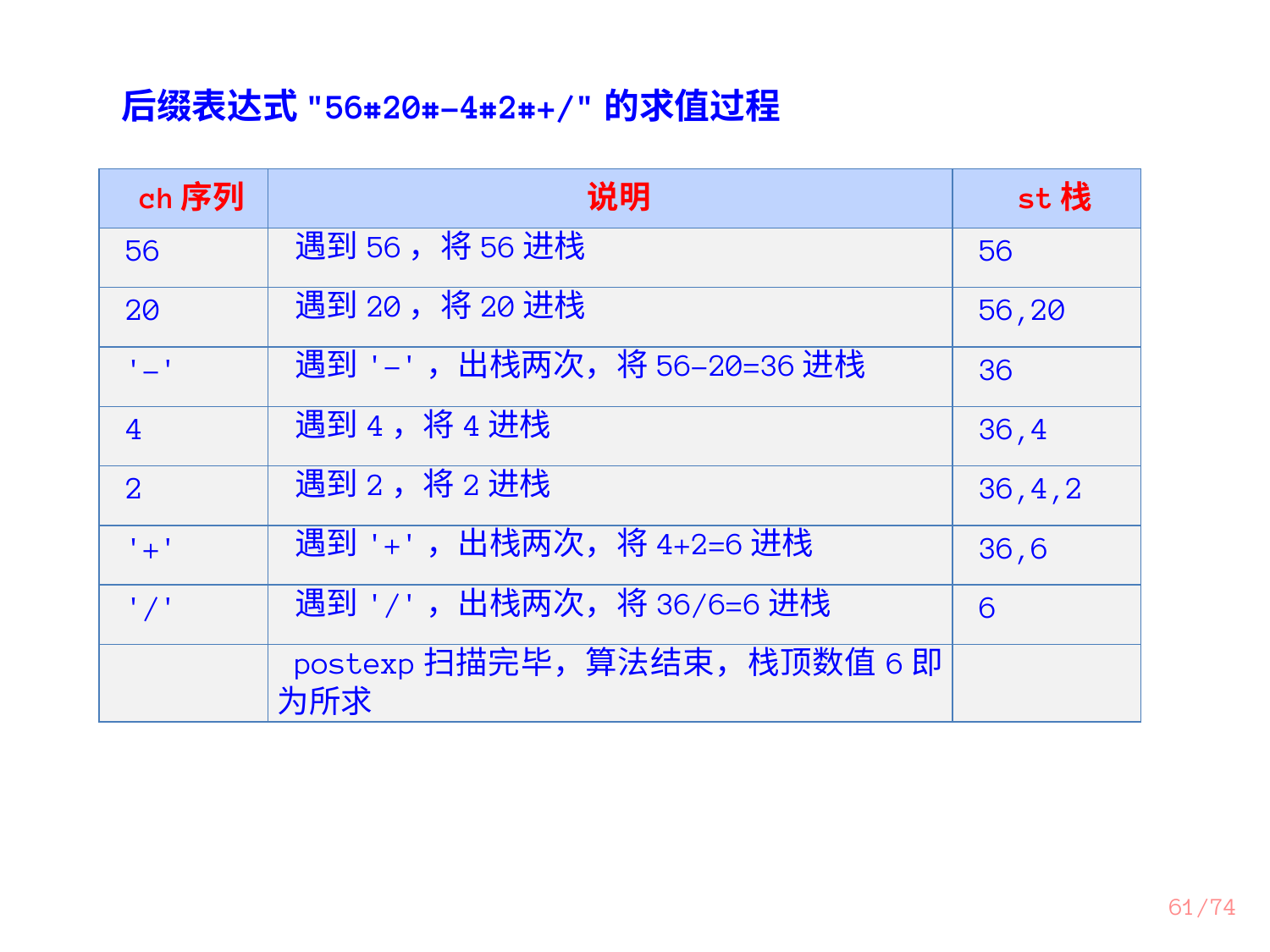

后缀表达式"56#20#-4#2#+/"的求值过程
| ch序列 | 说明 | st栈 |
| --- | --- | --- |
| 56 | 遇到56，将56进栈 | 56 |
| 20 | 遇到20，将20进栈 | 56,20 |
| '-' | 遇到'-'，出栈两次，将56-20=36进栈 | 36 |
| 4 | 遇到4，将4进栈 | 36,4 |
| 2 | 遇到2，将2进栈 | 36,4,2 |
| '+' | 遇到'+'，出栈两次，将4+2=6进栈 | 36,6 |
| '/' | 遇到'/'，出栈两次，将36/6=6进栈 | 6 |
|  | postexp扫描完毕，算法结束，栈顶数值6即为所求 |  |
61/74